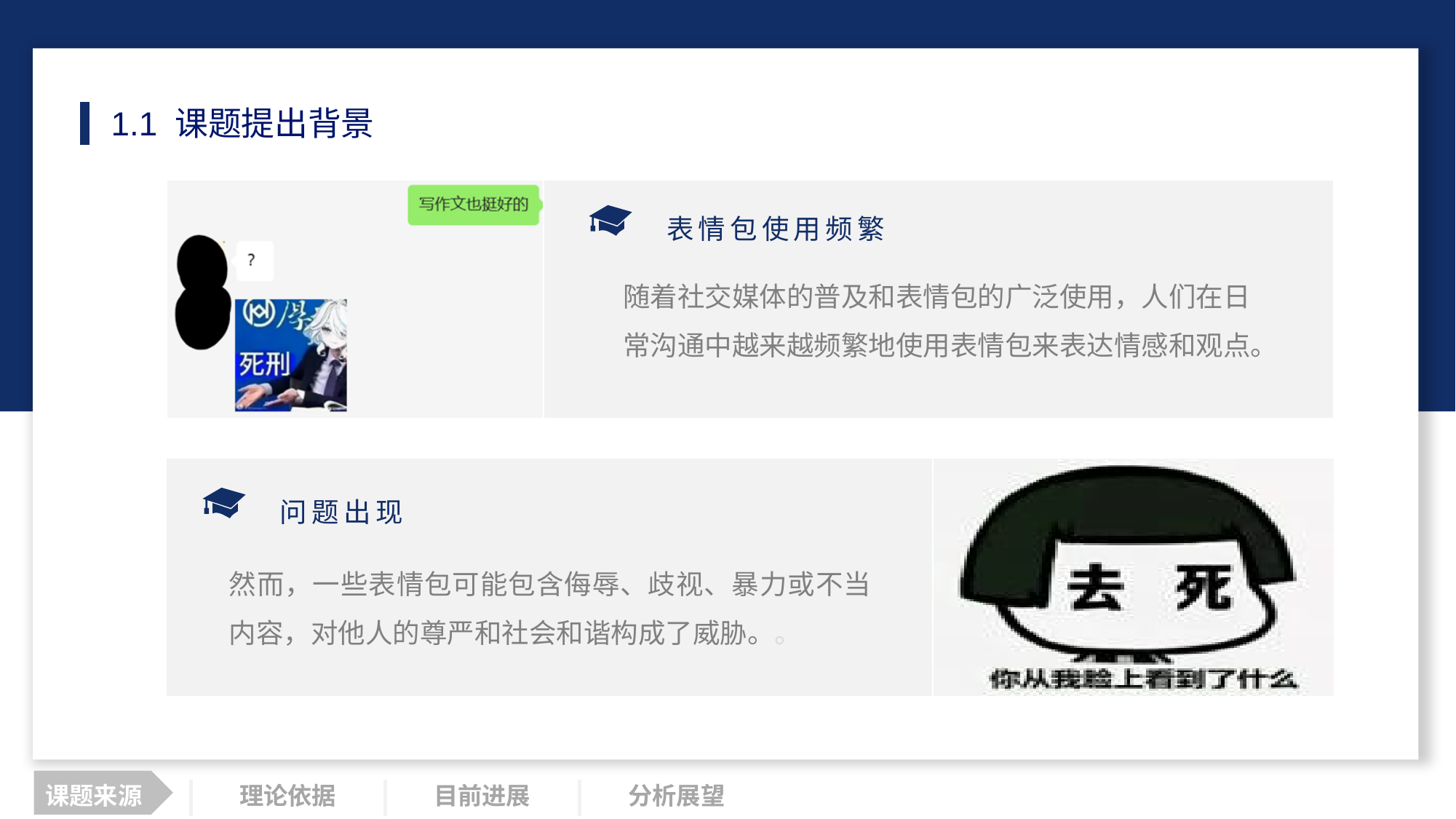

1.1 课题提出背景

表情包使用频繁

随着社交媒体的普及和表情包的广泛使用，人们在日常沟通中越来越频繁地使用表情包来表达情感和观点。
问题出现

然而，一些表情包可能包含侮辱、歧视、暴力或不当内容，对他人的尊严和社会和谐构成了威胁。。

课题来源
理论依据
目前进展
分析展望